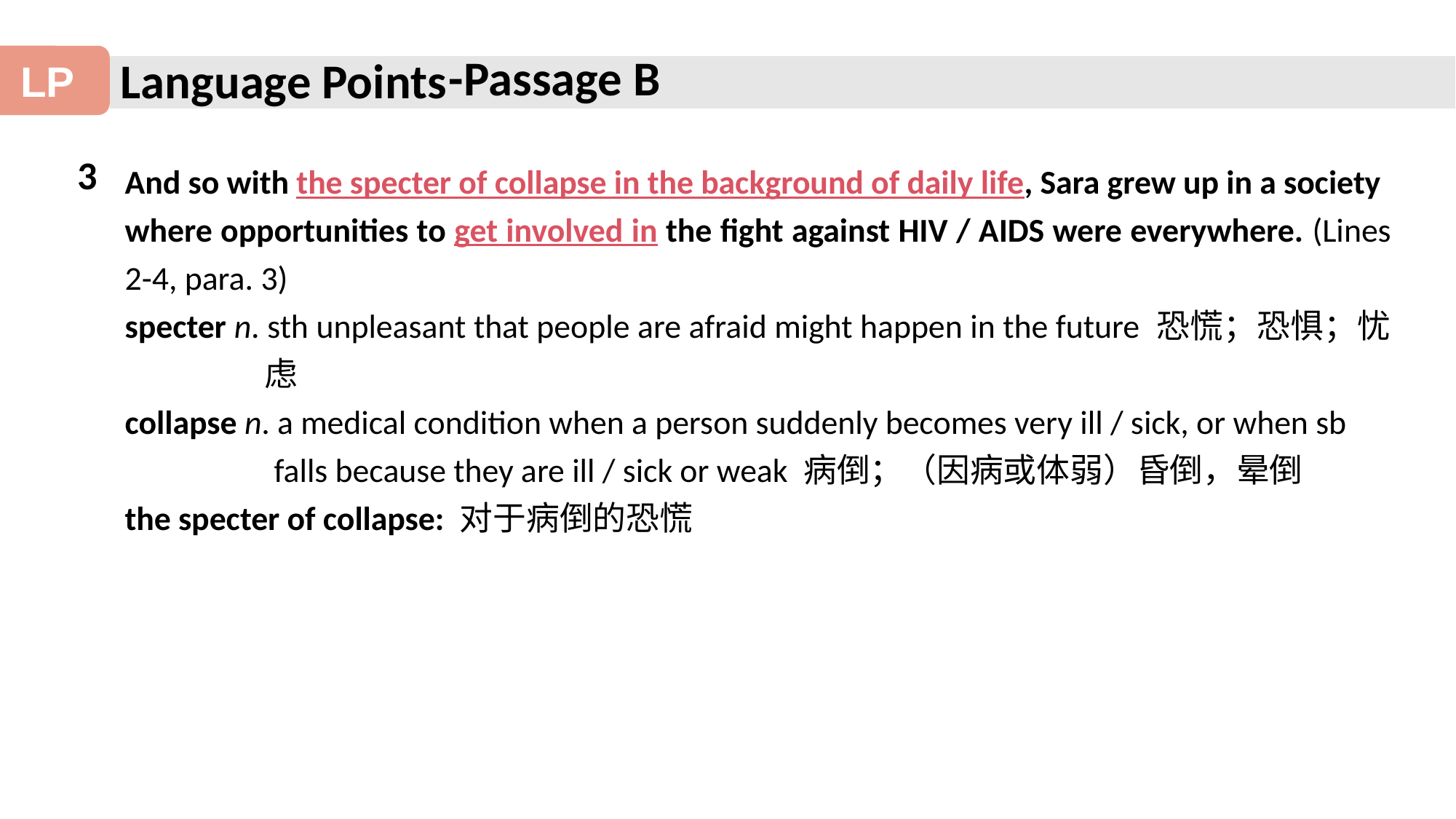

-Passage B
3
And so with the specter of collapse in the background of daily life, Sara grew up in a society
where opportunities to get involved in the fight against HIV / AIDS were everywhere. (Lines 2-4, para. 3)
specter n. sth unpleasant that people are afraid might happen in the future 恐慌；恐惧；忧虑
collapse n. a medical condition when a person suddenly becomes very ill / sick, or when sb
                    falls because they are ill / sick or weak 病倒；（因病或体弱）昏倒，晕倒
the specter of collapse: 对于病倒的恐慌